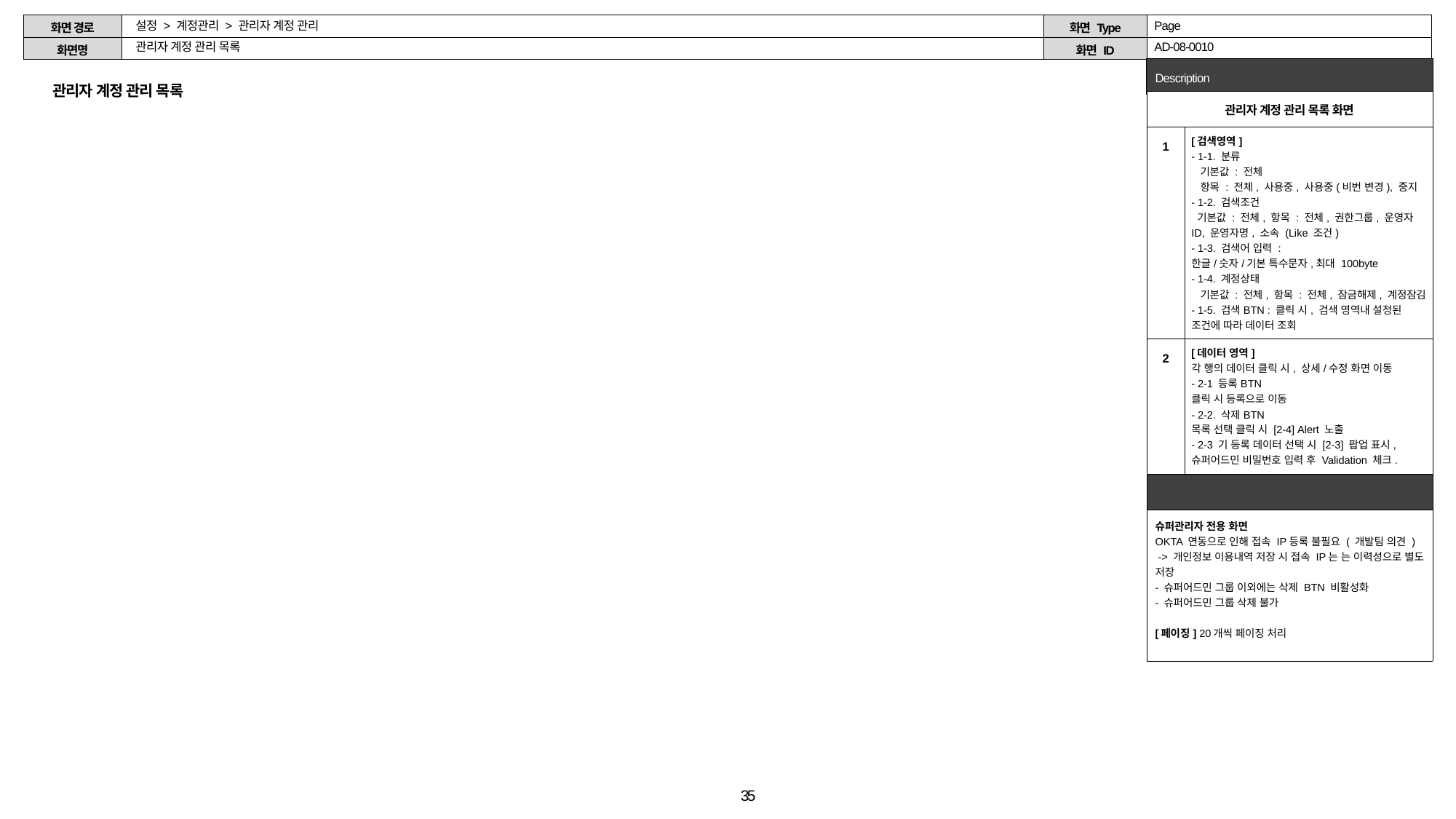

설정 > 계정관리 > 관리자 계정 관리
Page
관리자 계정 관리 목록
AD-08-0010
| Alert / Confirm / Validation |  |
| --- | --- |
| 1 | 1-4. 조회값 없음 조건에 맞는 데이터가 없습니다. |
| 2 | 2-3. 비밀번호 관련 미입력 : 비밀번호를 입력해주세요. 비밀번호 틀림 : 비밀번호가 틀렸습니다. 정확한 비밀번호를 입력해주세요. 2-3(비밀번호 미입력) 미입력 : 비밀번호를 입력해주세요. 비밀번호 틀림 : 비밀번호가 틀렸습니다. 다시한번 입력해주세요. 2-3(정상입력) 확인 : 선택한 데이터의 상세화면으로 이동 취소 : Confirm 종료. 현 페이지 유지 2-4 선택한 항목을 삭제하시겠습니까? 예 : 선택 항목 삭제 처리 후 목록 화면으로 이동   아니오 : Confirm 종료. 현 페이지 유 |
관리자 계정 관리 목록
| 관리자 계정 관리 목록 화면 |  |
| --- | --- |
| 1 | [검색영역] - 1-1. 분류 기본값 : 전체 항목 : 전체, 사용중, 사용중(비번 변경), 중지 - 1-2. 검색조건 기본값 : 전체, 항목 : 전체, 권한그룹, 운영자ID, 운영자명, 소속 (Like 조건) - 1-3. 검색어 입력 : 한글/숫자/기본 특수문자,최대 100byte - 1-4. 계정상태 기본값 : 전체, 항목 : 전체, 잠금해제, 계정잠김 - 1-5. 검색BTN : 클릭 시, 검색 영역내 설정된 조건에 따라 데이터 조회 |
| 2 | [데이터 영역] 각 행의 데이터 클릭 시, 상세/수정 화면 이동 - 2-1 등록BTN 클릭 시 등록으로 이동 - 2-2. 삭제BTN 목록 선택 클릭 시 [2-4] Alert 노출 - 2-3 기 등록 데이터 선택 시 [2-3] 팝업 표시, 슈퍼어드민 비밀번호 입력 후 Validation 체크. |
| Note |  |
| 슈퍼관리자 전용 화면 OKTA 연동으로 인해 접속 IP등록 불필요 ( 개발팀 의견 )  -> 개인정보 이용내역 저장 시 접속 IP는 는 이력성으로 별도 저장 - 슈퍼어드민 그룹 이외에는 삭제 BTN 비활성화 - 슈퍼어드민 그룹 삭제 불가 [페이징] 20개씩 페이징 처리 |  |